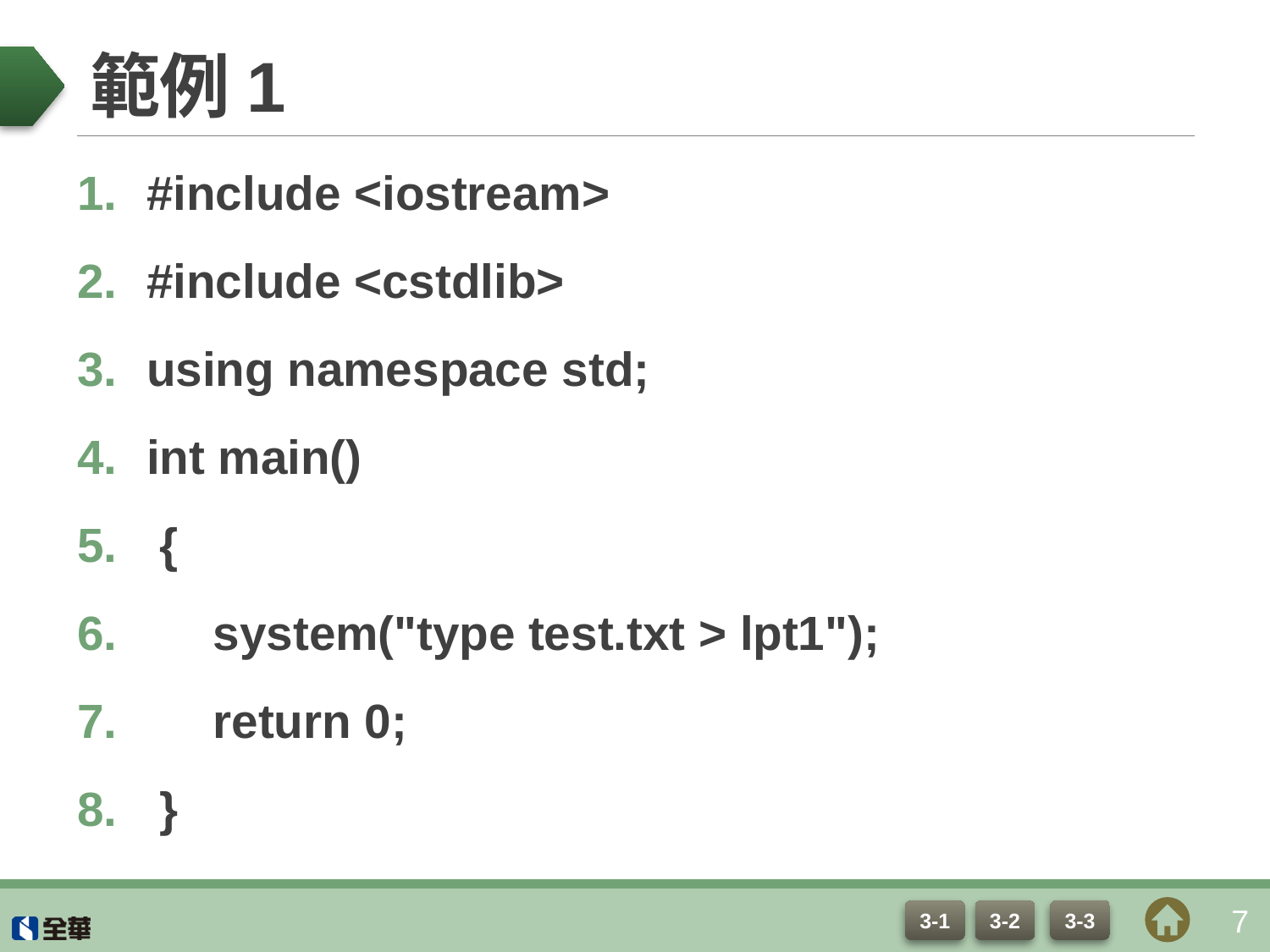

# 範例1
#include <iostream>
#include <cstdlib>
using namespace std;
int main()
 {
     system("type test.txt > lpt1");
     return 0;
 }
7